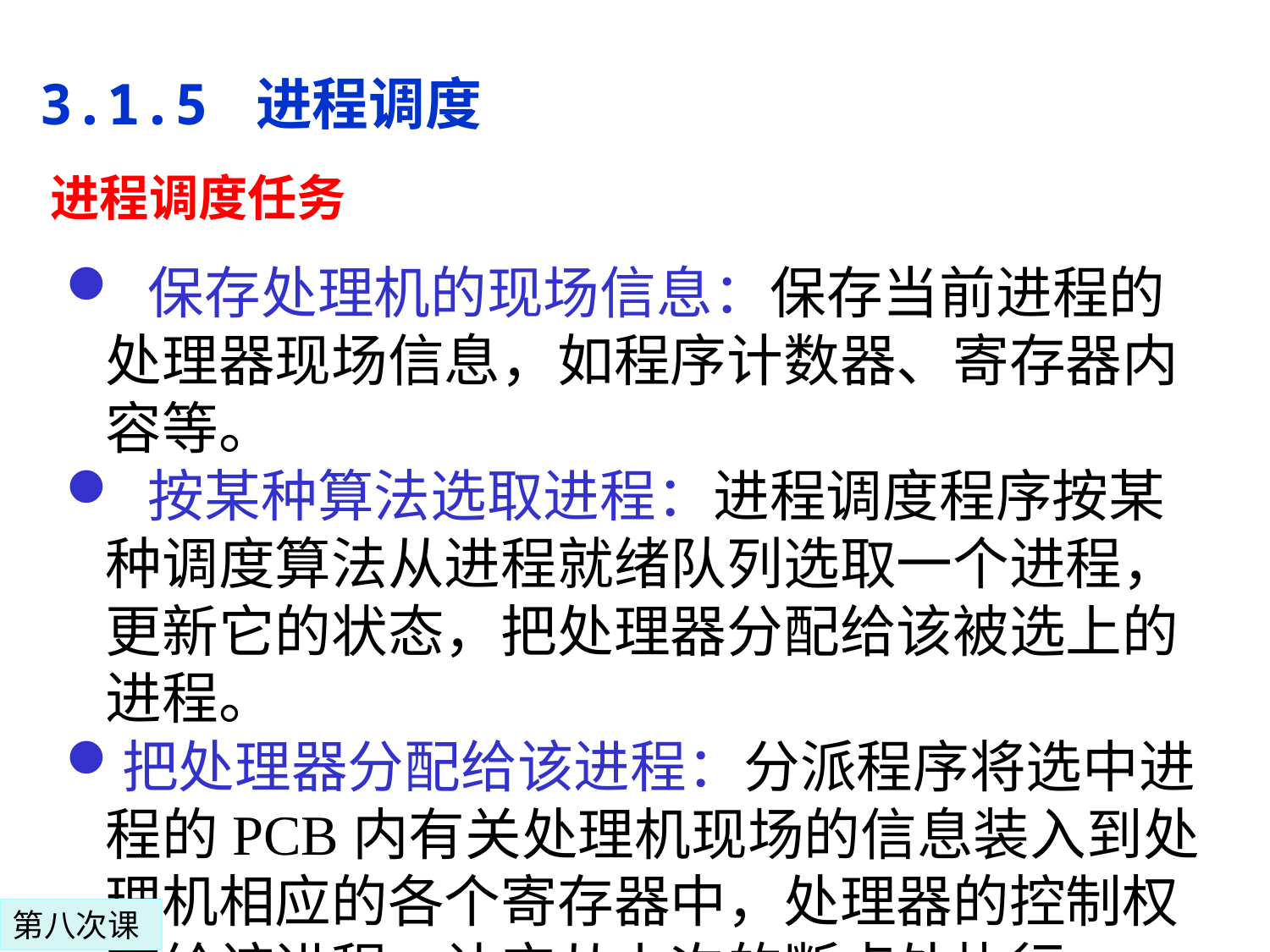

3.1.5 进程调度
进程调度任务
 保存处理机的现场信息：保存当前进程的处理器现场信息，如程序计数器、寄存器内容等。
 按某种算法选取进程：进程调度程序按某种调度算法从进程就绪队列选取一个进程，更新它的状态，把处理器分配给该被选上的进程。
把处理器分配给该进程：分派程序将选中进程的PCB内有关处理机现场的信息装入到处理机相应的各个寄存器中，处理器的控制权交给该进程，让它从上次的断点处执行。
第八次课